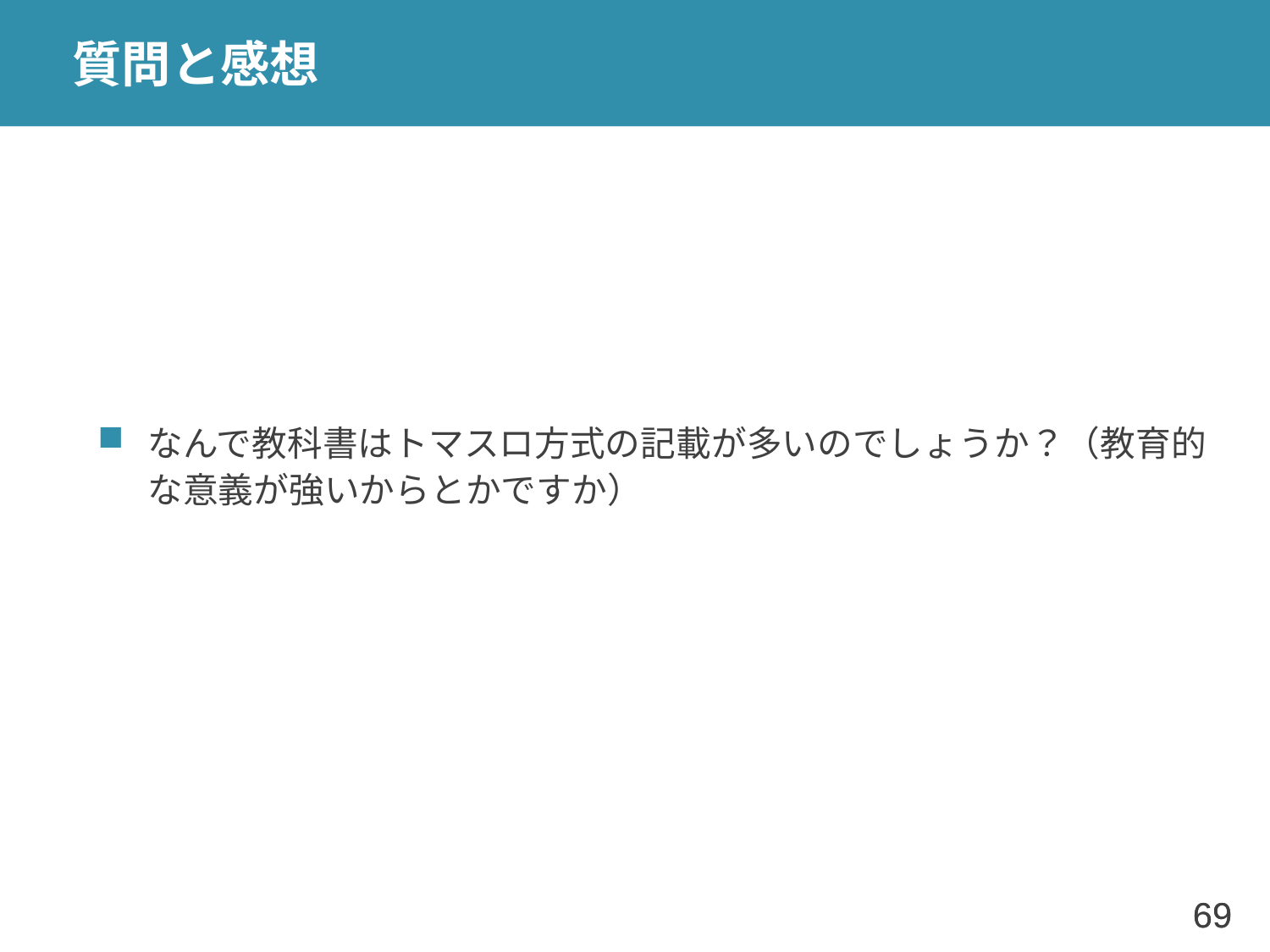

# 質問と感想
なんで教科書はトマスロ方式の記載が多いのでしょうか？（教育的な意義が強いからとかですか）